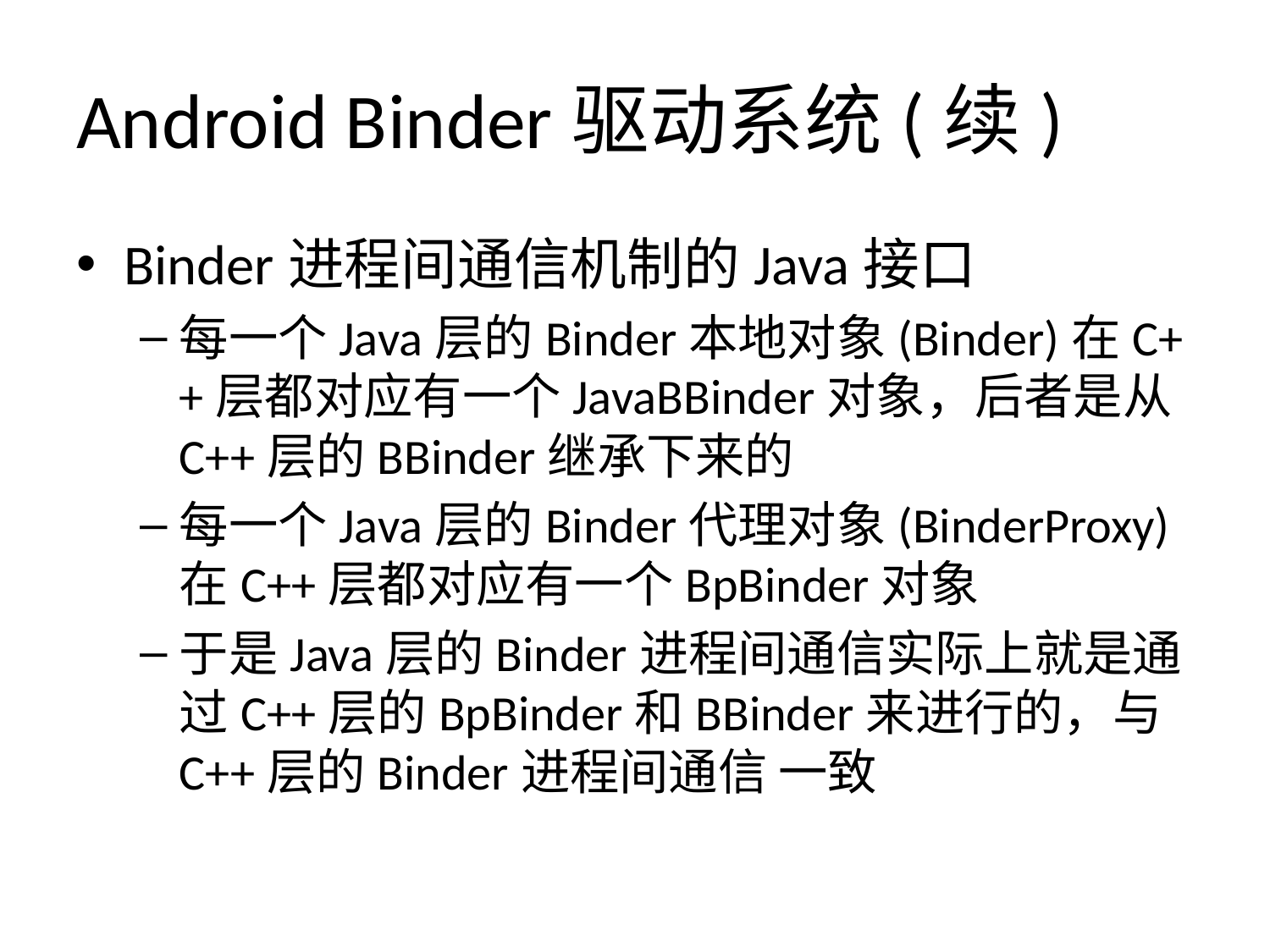

# Android Binder驱动系统(续)
Binder进程间通信机制的Java接口
每一个Java层的Binder本地对象(Binder)在C++层都对应有一个JavaBBinder对象，后者是从C++层的BBinder继承下来的
每一个Java层的Binder代理对象(BinderProxy)在C++层都对应有一个BpBinder对象
于是Java层的Binder进程间通信实际上就是通过C++层的BpBinder和BBinder来进行的，与C++层的Binder进程间通信 一致